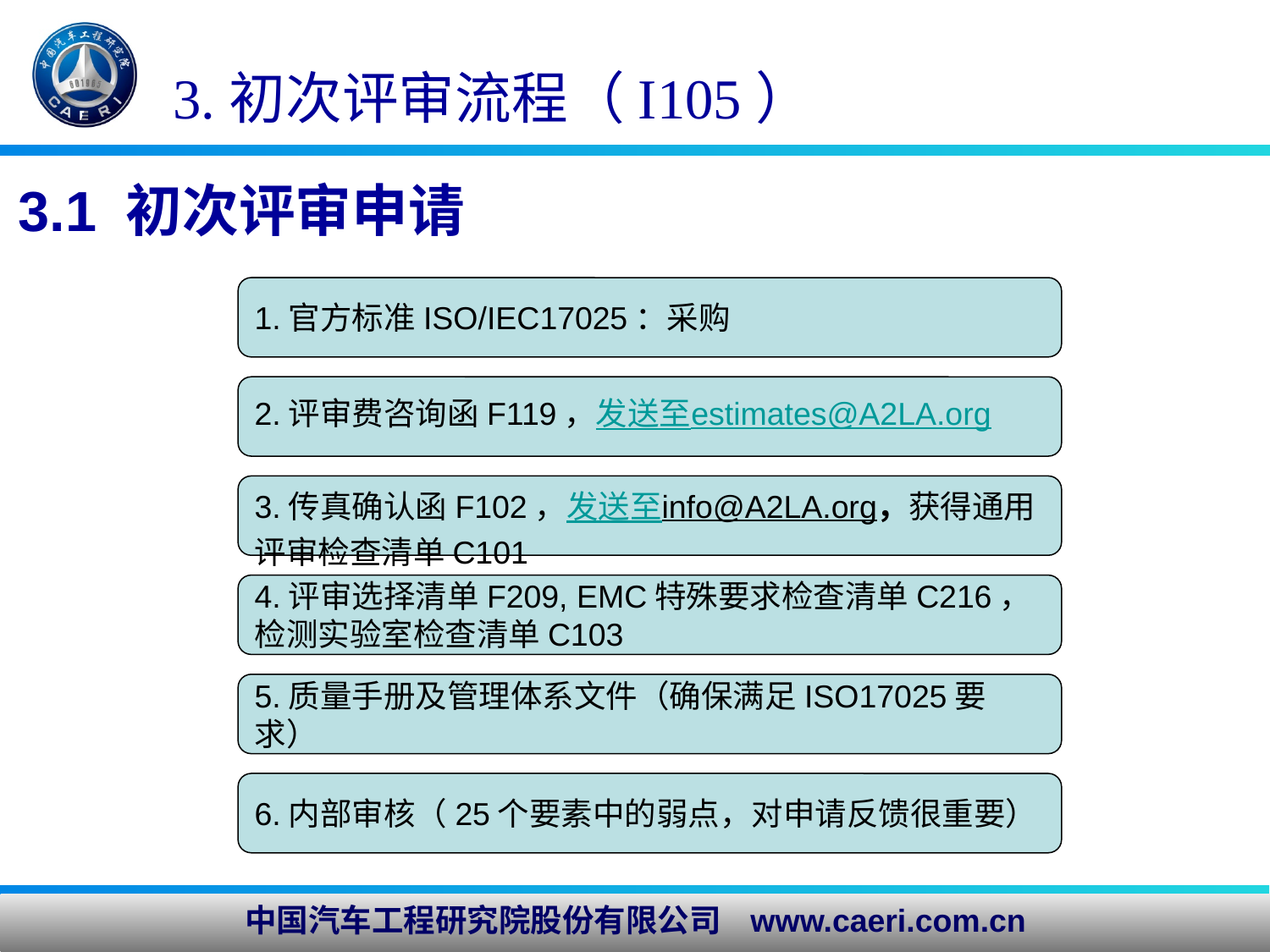

3.初次评审流程（I105）
3.1 初次评审申请
1.官方标准ISO/IEC17025：采购
2.评审费咨询函F119，发送至estimates@A2LA.org
3.传真确认函F102，发送至info@A2LA.org，获得通用评审检查清单C101
4.评审选择清单F209, EMC特殊要求检查清单C216，检测实验室检查清单C103
5.质量手册及管理体系文件（确保满足ISO17025要求）
6.内部审核（25个要素中的弱点，对申请反馈很重要）